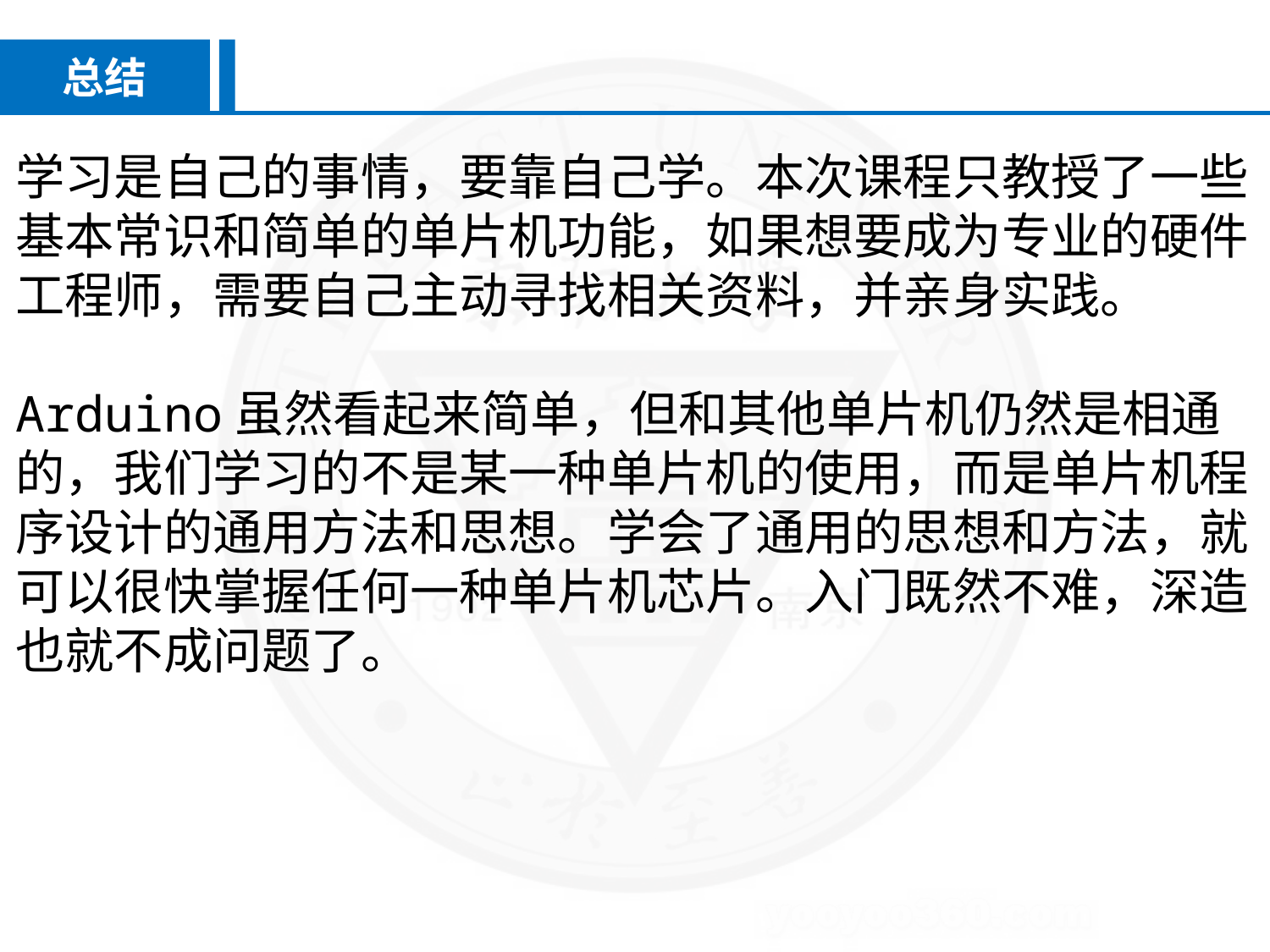

总结

学习是自己的事情，要靠自己学。本次课程只教授了一些基本常识和简单的单片机功能，如果想要成为专业的硬件工程师，需要自己主动寻找相关资料，并亲身实践。

Arduino虽然看起来简单，但和其他单片机仍然是相通的，我们学习的不是某一种单片机的使用，而是单片机程序设计的通用方法和思想。学会了通用的思想和方法，就可以很快掌握任何一种单片机芯片。入门既然不难，深造也就不成问题了。